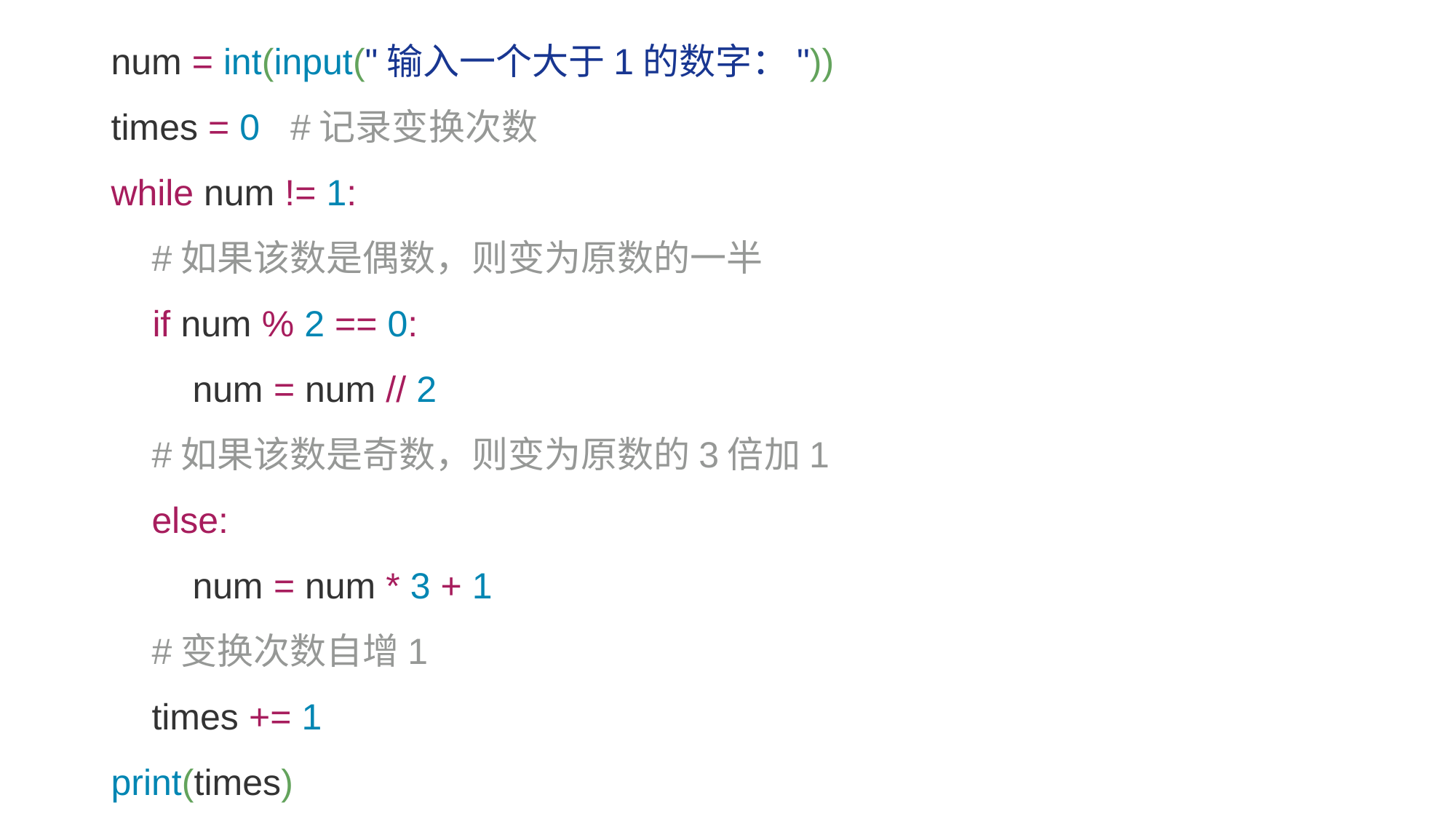

num = int(input("输入一个大于1的数字："))
times = 0   #记录变换次数
while num != 1:
    #如果该数是偶数，则变为原数的一半
    if num % 2 == 0:
        num = num // 2
    #如果该数是奇数，则变为原数的3倍加1
    else:
        num = num * 3 + 1
    #变换次数自增1
    times += 1
print(times)